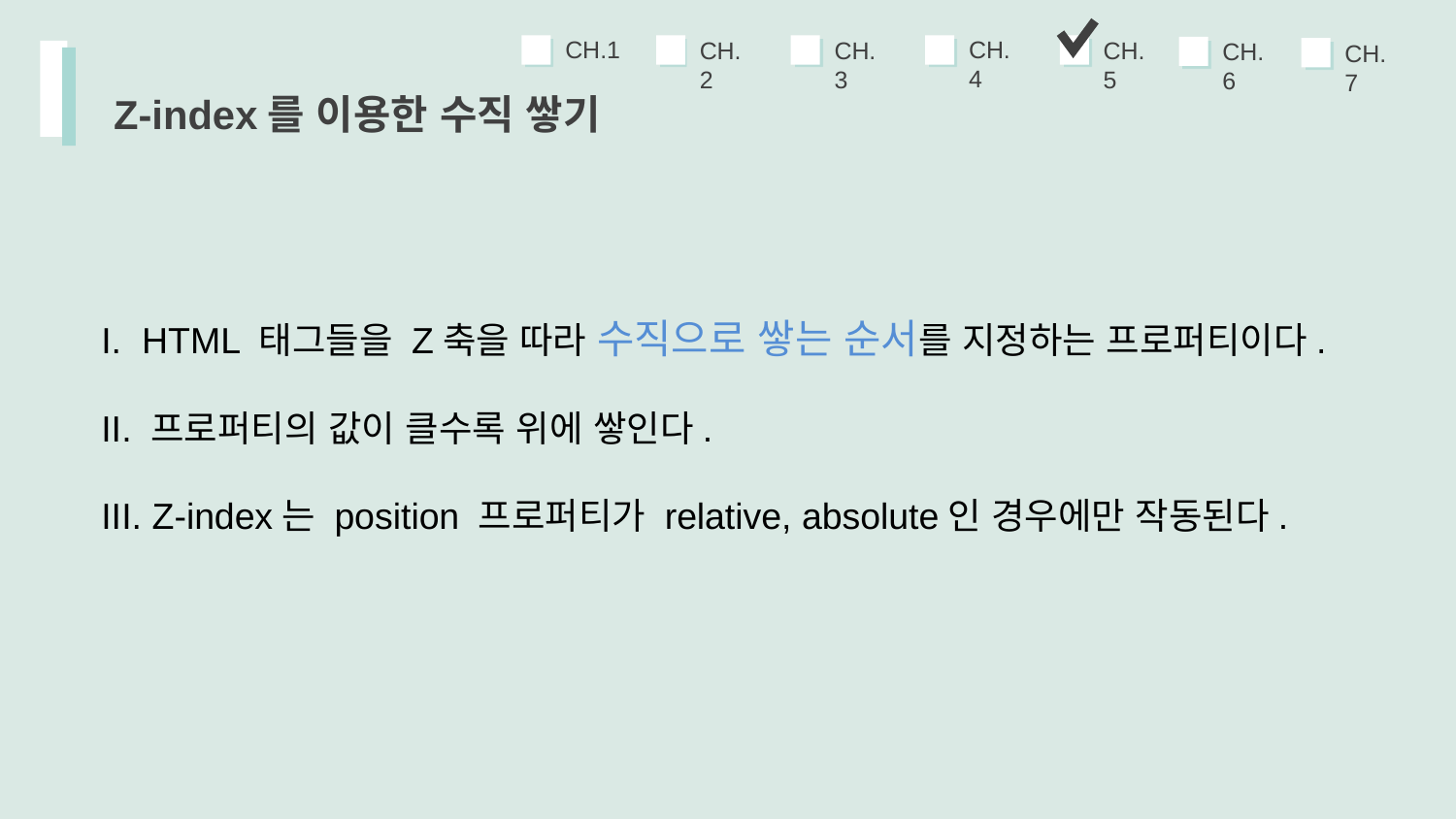

CH.4
CH.1
CH.5
CH.3
CH.2
CH.6
CH.7

Z-index를 이용한 수직 쌓기
I.  HTML 태그들을 Z축을 따라 수직으로 쌓는 순서를 지정하는 프로퍼티이다.

II. 프로퍼티의 값이 클수록 위에 쌓인다.

III. Z-index는 position 프로퍼티가 relative, absolute인 경우에만 작동된다.